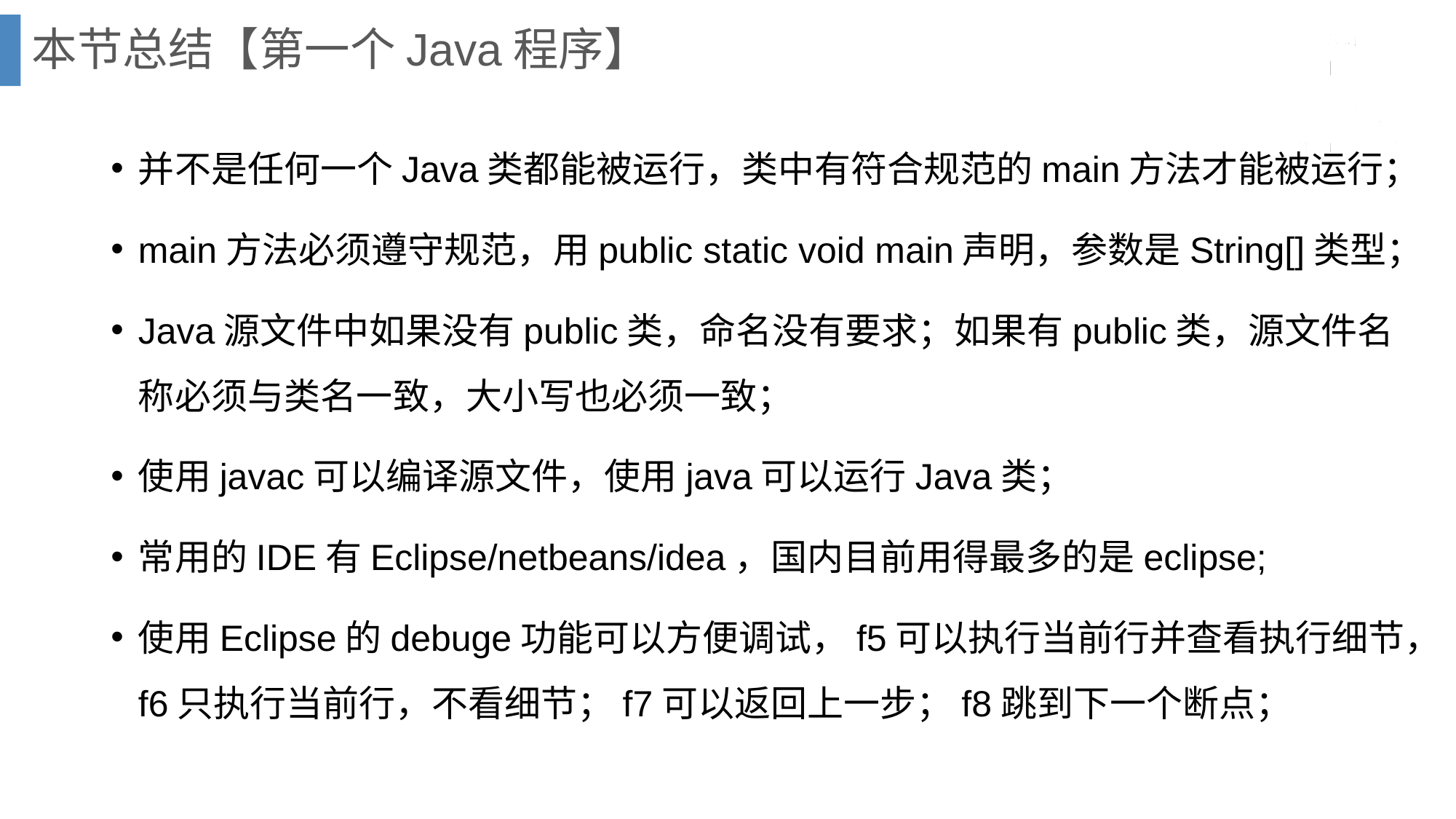

# 本节总结【第一个Java程序】
并不是任何一个Java类都能被运行，类中有符合规范的main方法才能被运行；
main方法必须遵守规范，用public static void main声明，参数是String[]类型；
Java源文件中如果没有public类，命名没有要求；如果有public类，源文件名称必须与类名一致，大小写也必须一致；
使用javac可以编译源文件，使用java可以运行Java类；
常用的IDE有Eclipse/netbeans/idea，国内目前用得最多的是eclipse;
使用Eclipse的debuge功能可以方便调试，f5可以执行当前行并查看执行细节，f6只执行当前行，不看细节；f7可以返回上一步；f8跳到下一个断点；